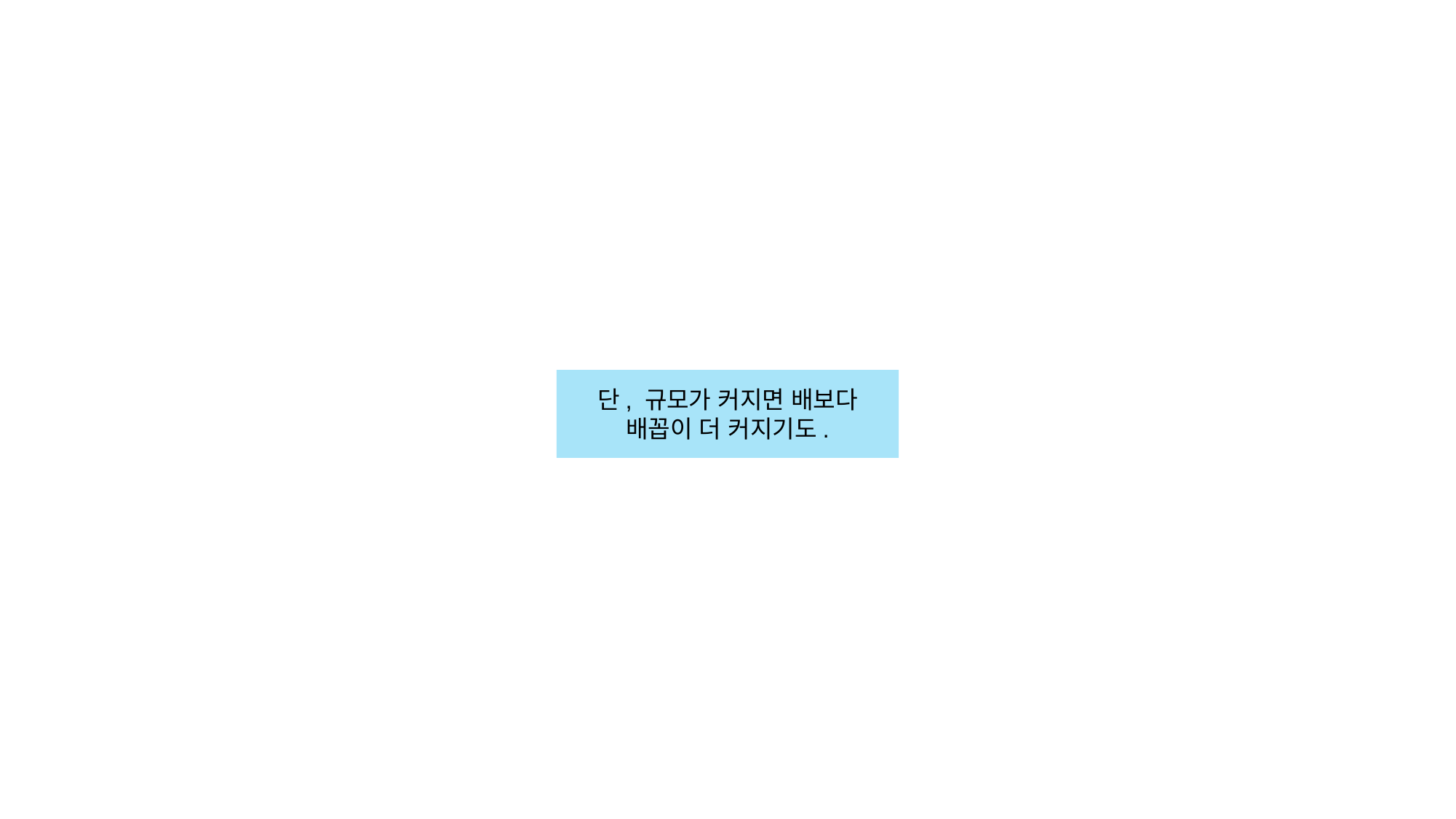

단, 규모가 커지면 배보다 배꼽이 더 커지기도.